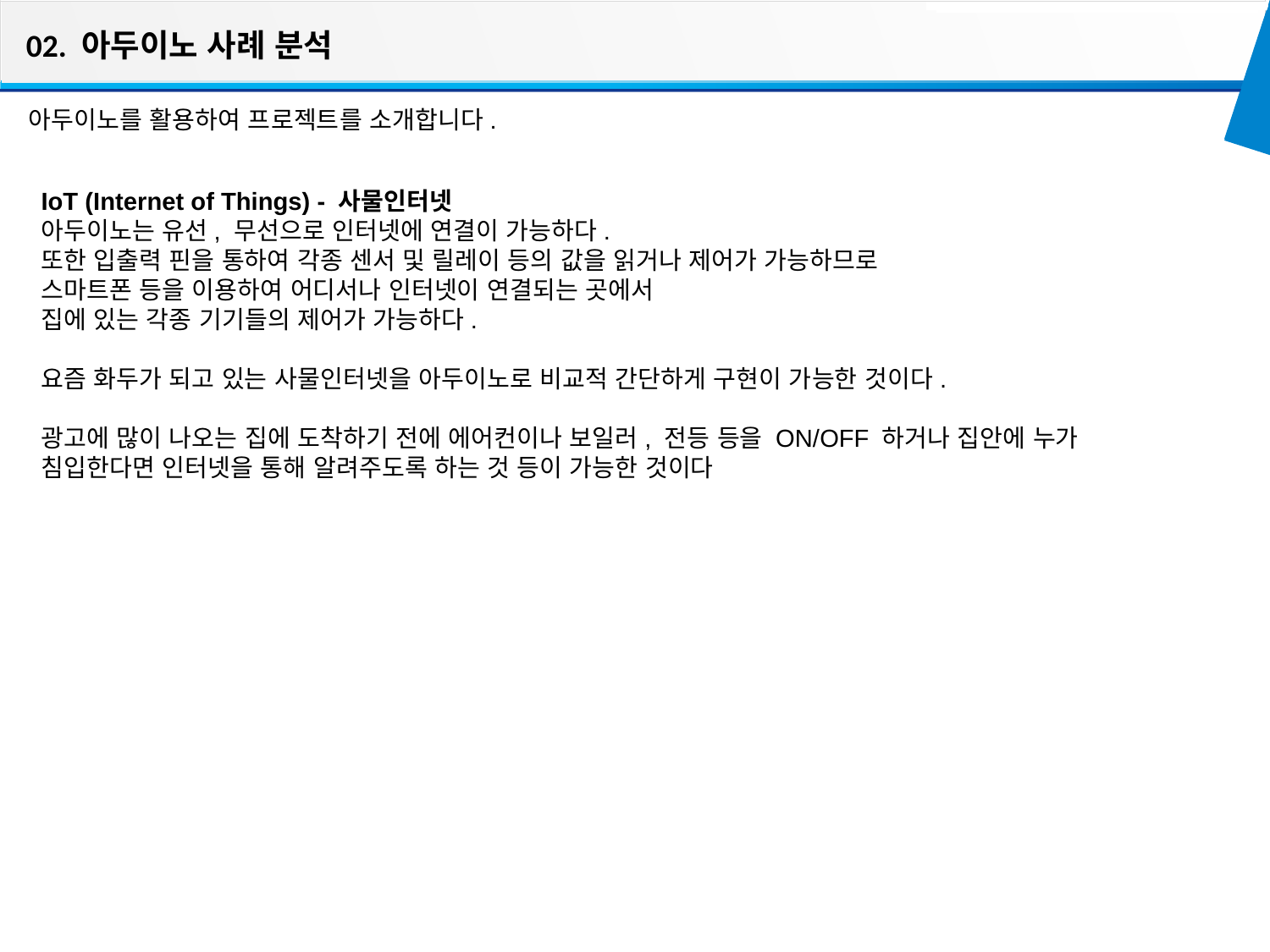

02. 아두이노 사례 분석

아두이노를 활용하여 프로젝트를 소개합니다.
IoT (Internet of Things) - 사물인터넷
아두이노는 유선, 무선으로 인터넷에 연결이 가능하다.
또한 입출력 핀을 통하여 각종 센서 및 릴레이 등의 값을 읽거나 제어가 가능하므로
스마트폰 등을 이용하여 어디서나 인터넷이 연결되는 곳에서
집에 있는 각종 기기들의 제어가 가능하다.

요즘 화두가 되고 있는 사물인터넷을 아두이노로 비교적 간단하게 구현이 가능한 것이다.

광고에 많이 나오는 집에 도착하기 전에 에어컨이나 보일러, 전등 등을 ON/OFF 하거나 집안에 누가 침입한다면 인터넷을 통해 알려주도록 하는 것 등이 가능한 것이다